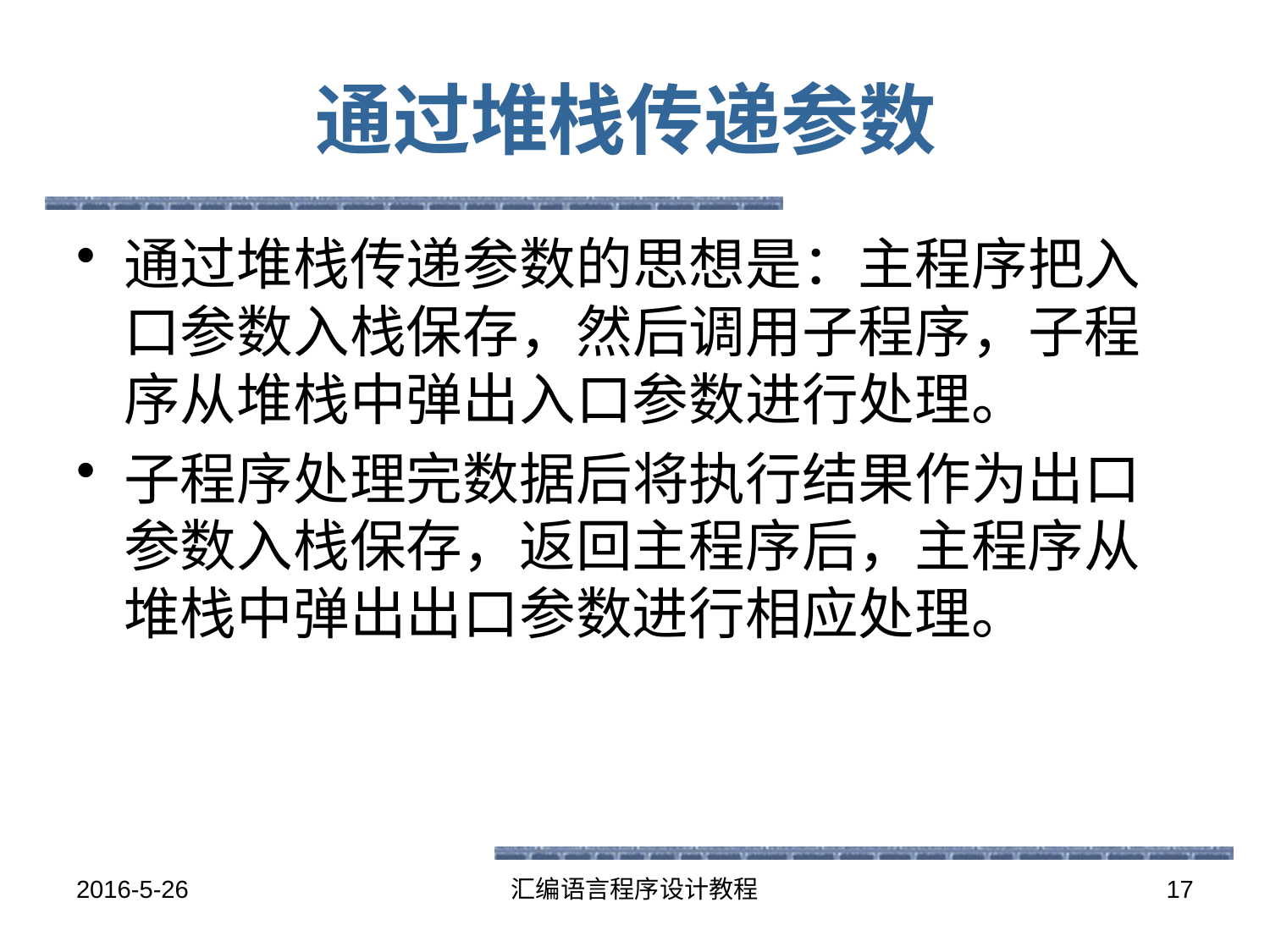

# 通过堆栈传递参数
通过堆栈传递参数的思想是：主程序把入口参数入栈保存，然后调用子程序，子程序从堆栈中弹出入口参数进行处理。
子程序处理完数据后将执行结果作为出口参数入栈保存，返回主程序后，主程序从堆栈中弹出出口参数进行相应处理。
2016-5-26
汇编语言程序设计教程
17